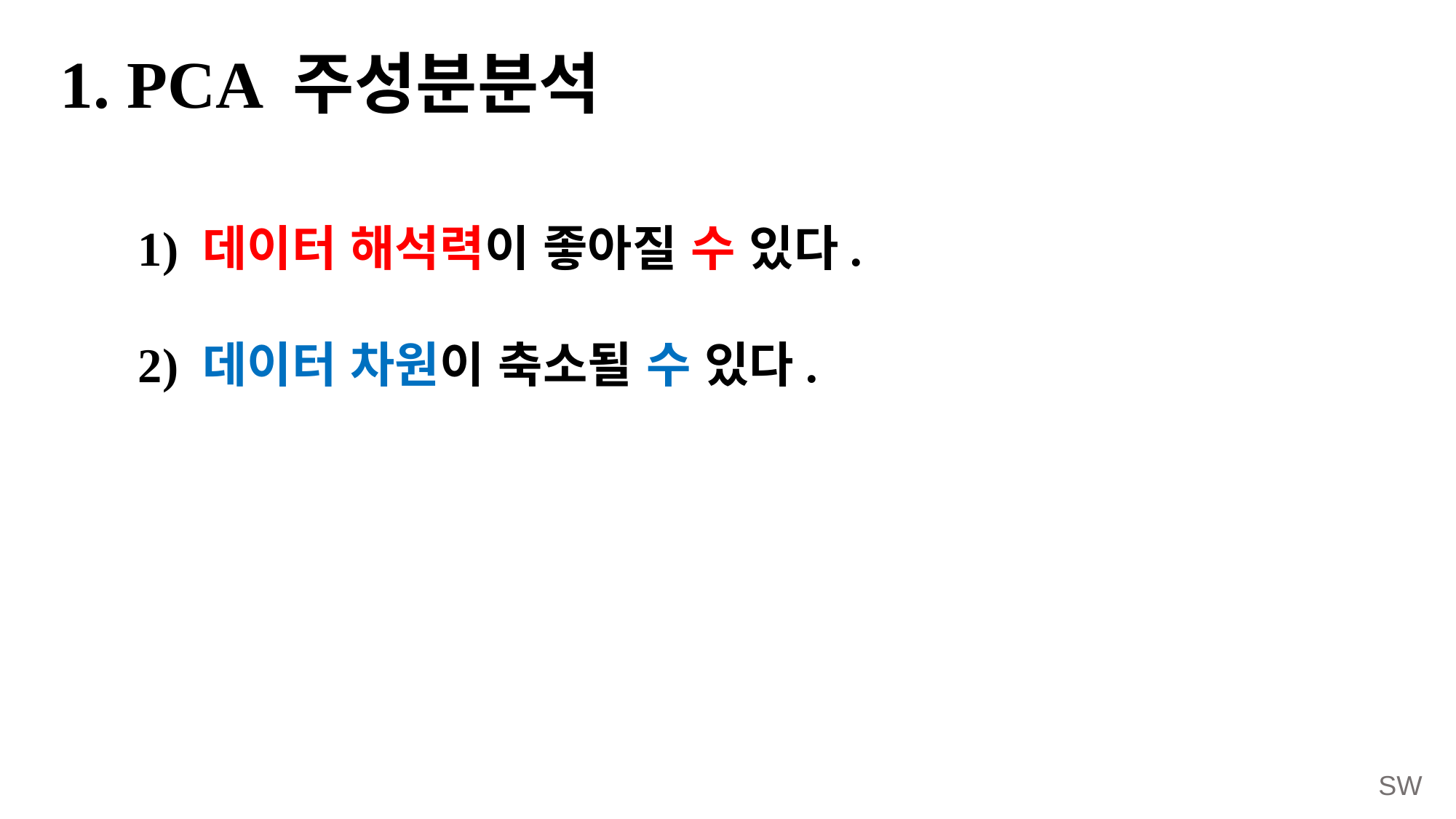

# 1. PCA 주성분분석
1) 데이터 해석력이 좋아질 수 있다.

2) 데이터 차원이 축소될 수 있다.